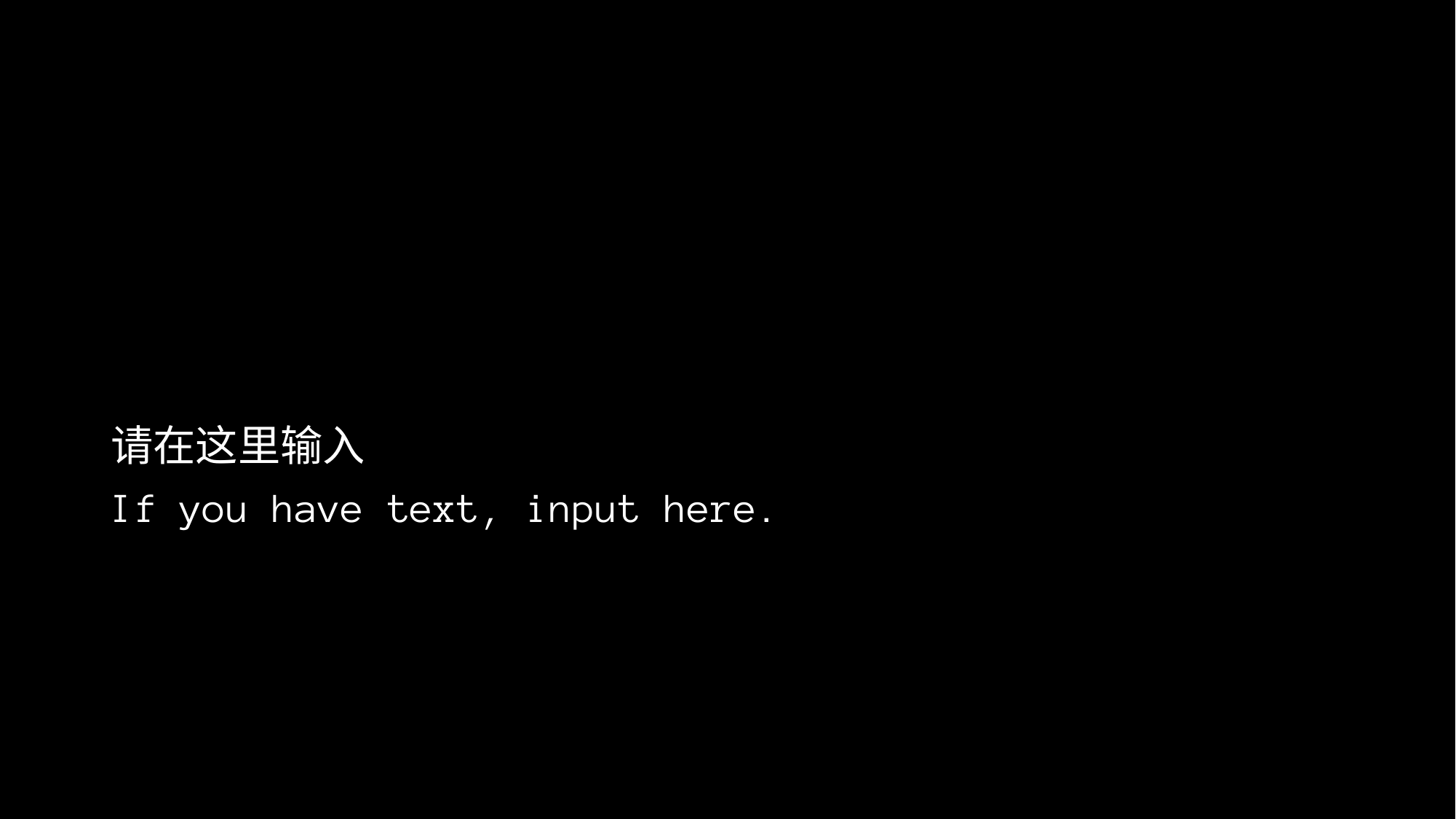

请在这里输入
If you have text, input here.